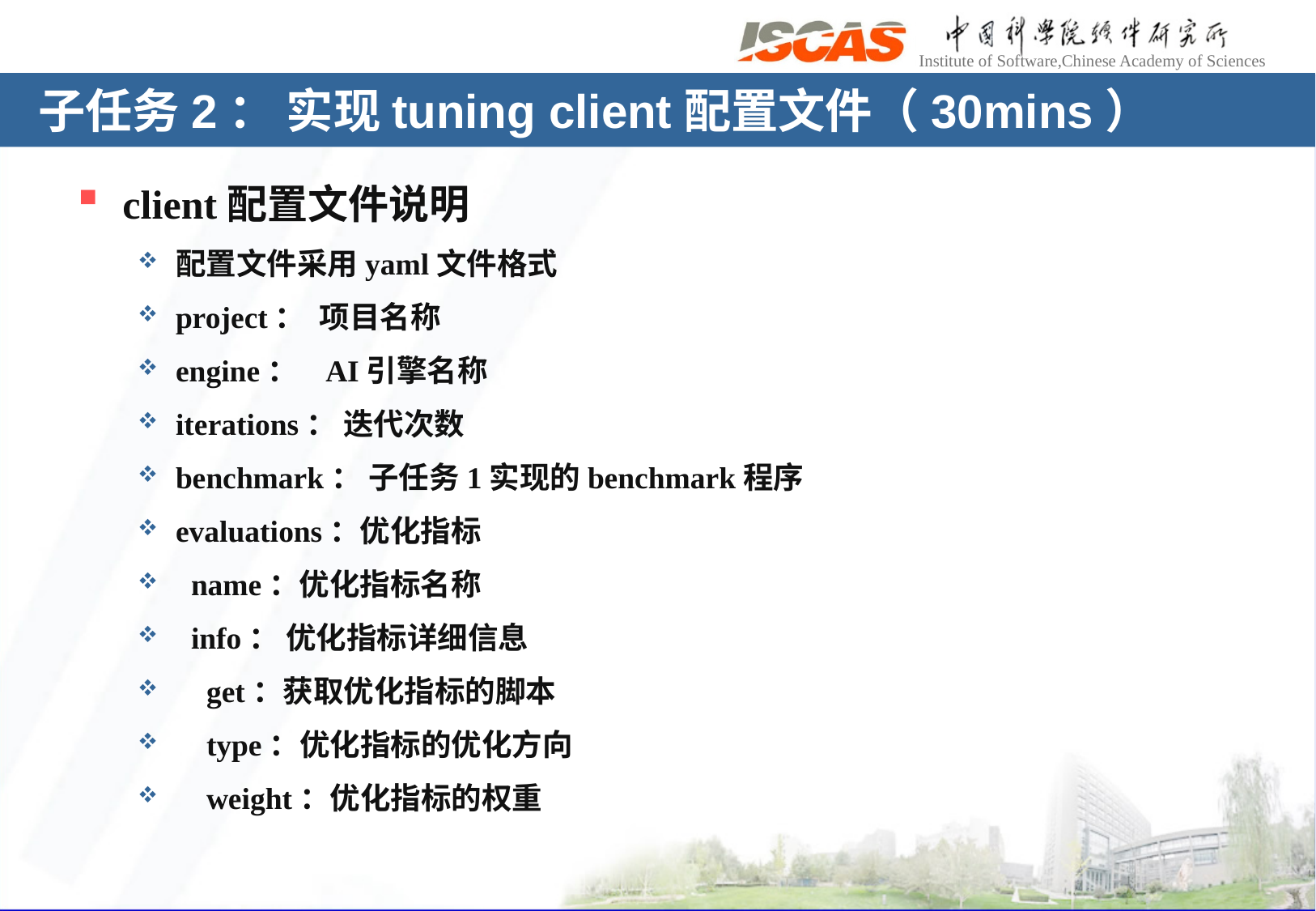

# 子任务2： 实现tuning client配置文件（30mins）
client配置文件说明
配置文件采用yaml文件格式
project：  项目名称
engine：   AI引擎名称
iterations： 迭代次数
benchmark： 子任务1实现的benchmark程序
evaluations：优化指标
  name：优化指标名称
  info： 优化指标详细信息
    get：获取优化指标的脚本
    type：优化指标的优化方向
    weight：优化指标的权重